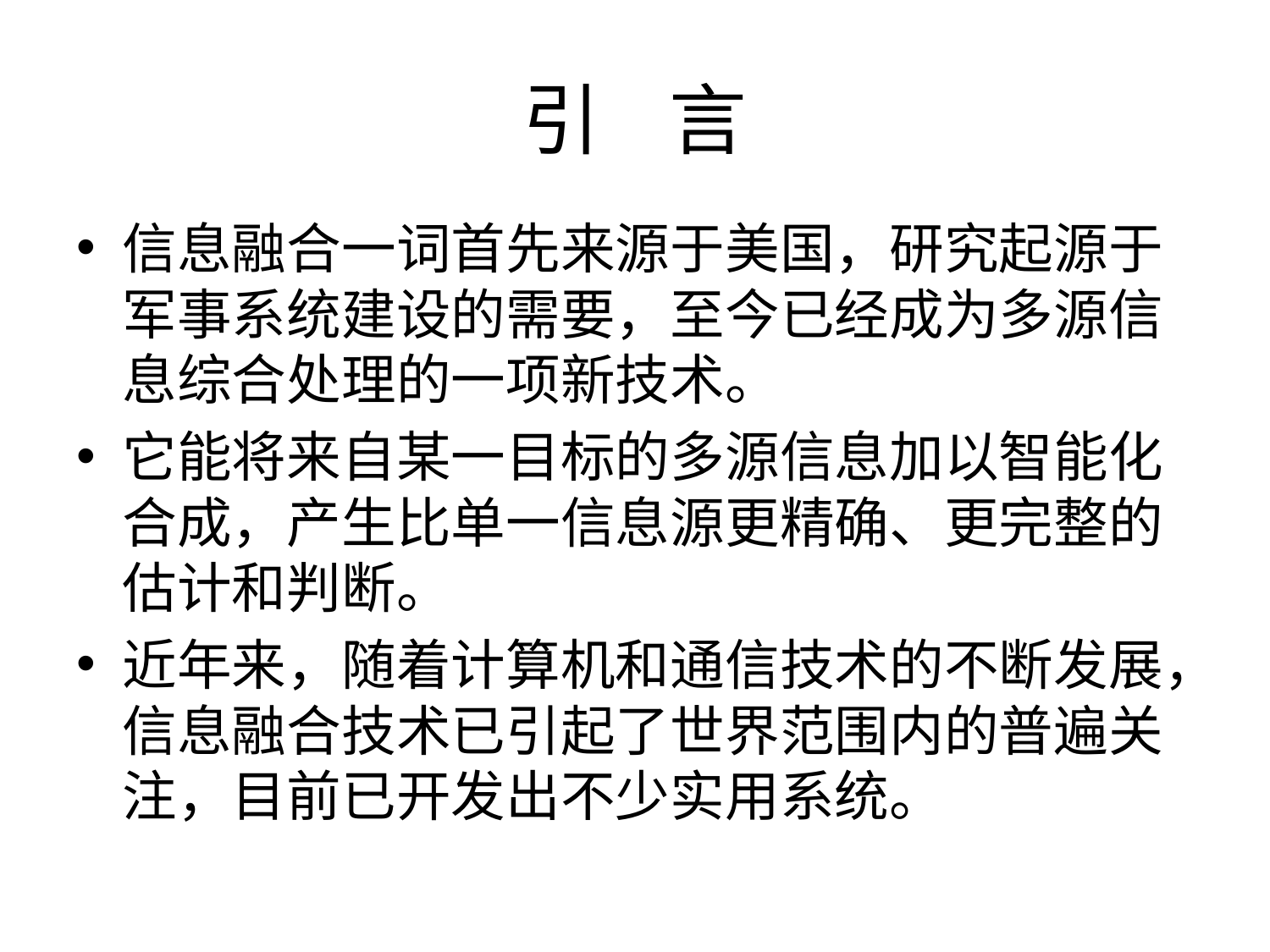

# 引    言
信息融合一词首先来源于美国，研究起源于军事系统建设的需要，至今已经成为多源信息综合处理的一项新技术。
它能将来自某一目标的多源信息加以智能化合成，产生比单一信息源更精确、更完整的估计和判断。
近年来，随着计算机和通信技术的不断发展，信息融合技术已引起了世界范围内的普遍关注，目前已开发出不少实用系统。